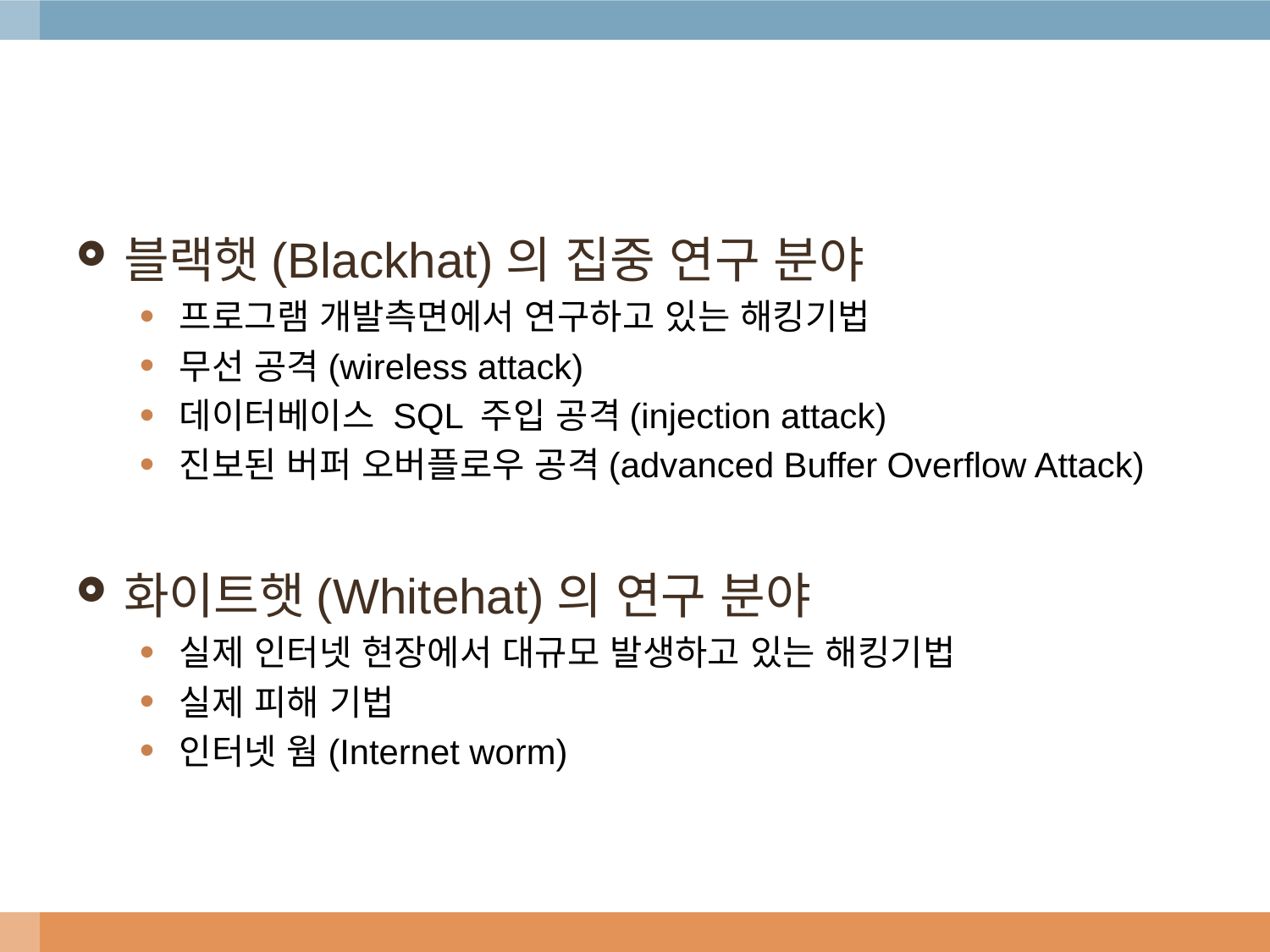

#
블랙햇(Blackhat)의 집중 연구 분야
프로그램 개발측면에서 연구하고 있는 해킹기법
무선 공격(wireless attack)
데이터베이스 SQL 주입 공격(injection attack)
진보된 버퍼 오버플로우 공격(advanced Buffer Overflow Attack)

화이트햇(Whitehat)의 연구 분야
실제 인터넷 현장에서 대규모 발생하고 있는 해킹기법
실제 피해 기법
인터넷 웜(Internet worm)